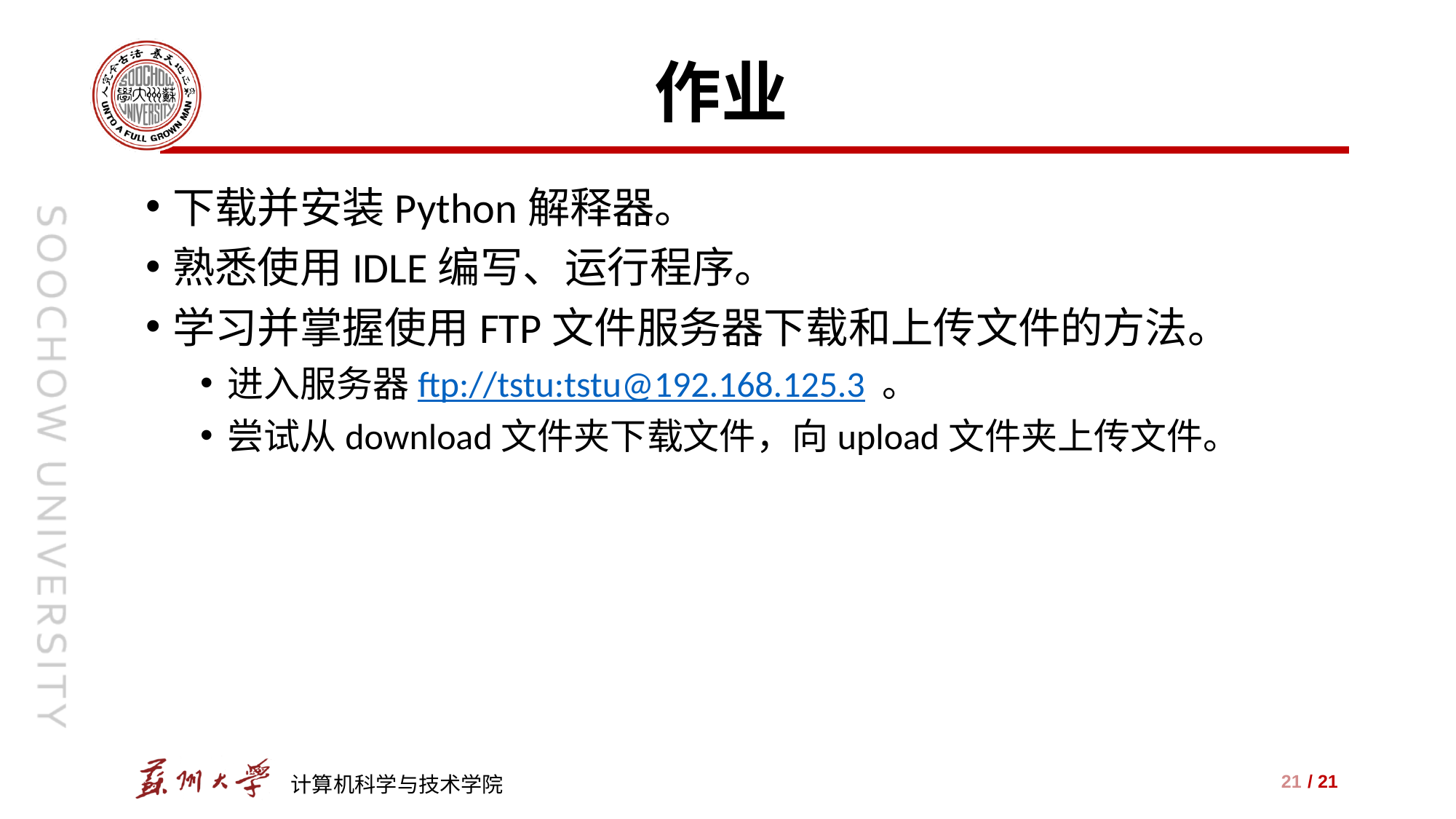

# 作业
下载并安装Python解释器。
熟悉使用IDLE编写、运行程序。
学习并掌握使用FTP文件服务器下载和上传文件的方法。
进入服务器ftp://tstu:tstu@192.168.125.3 。
尝试从download文件夹下载文件，向upload文件夹上传文件。
21